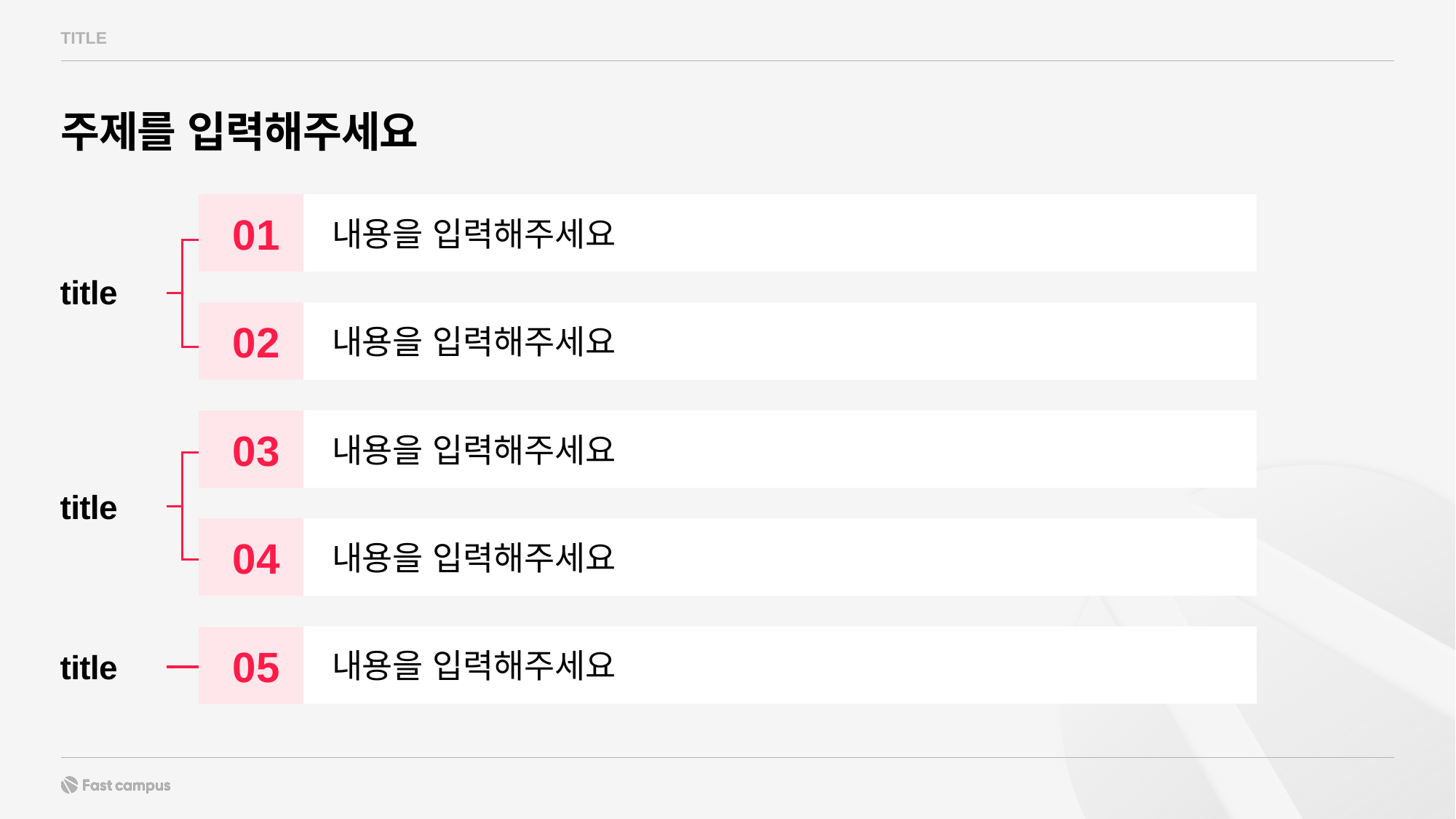

TITLE
주제를 입력해주세요
01
내용을 입력해주세요
title
02
내용을 입력해주세요
03
내용을 입력해주세요
title
04
내용을 입력해주세요
05
내용을 입력해주세요
title